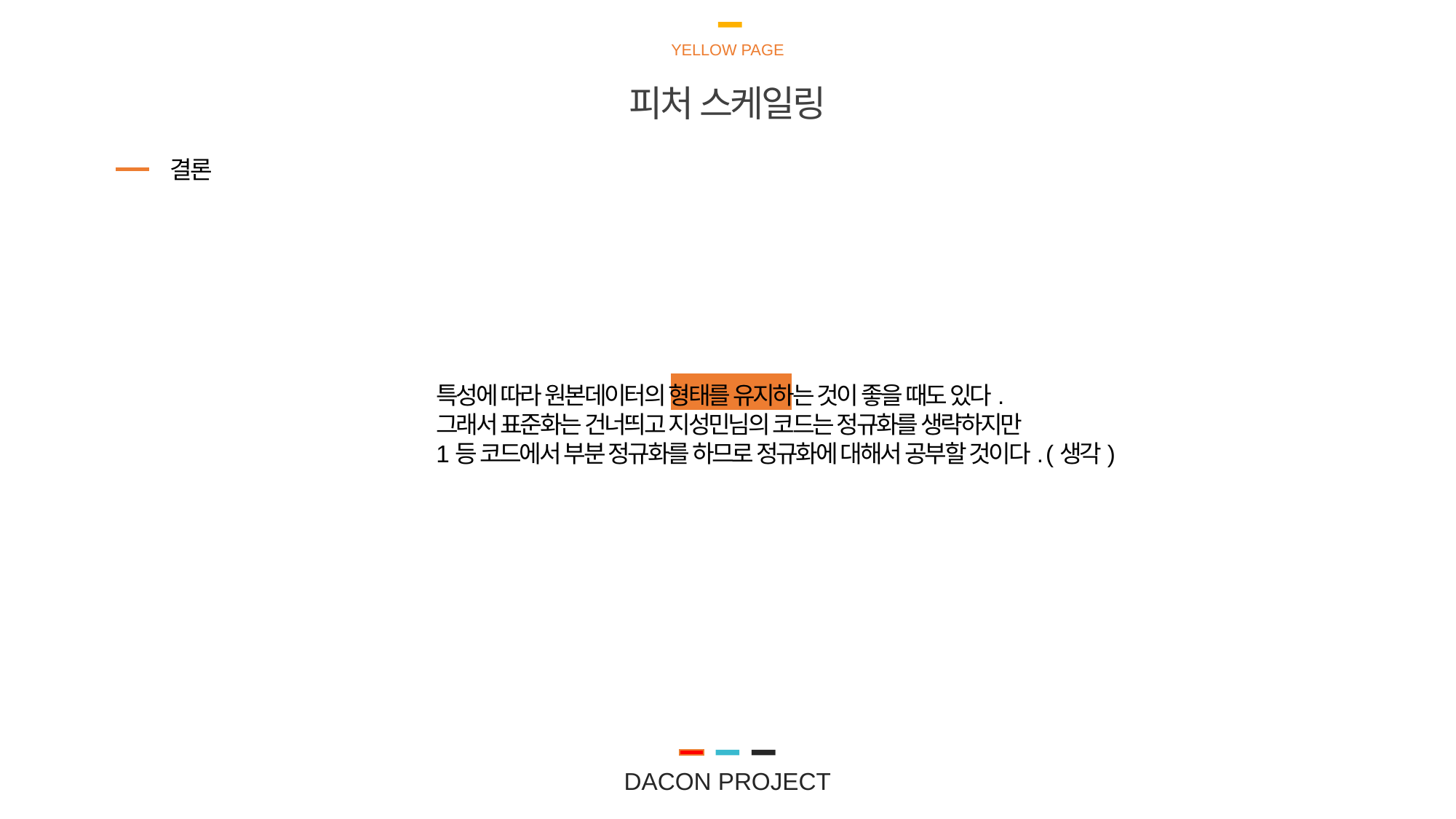

YELLOW PAGE
피처 스케일링
결론

특성에 따라 원본데이터의 형태를 유지하는 것이 좋을 때도 있다.
그래서 표준화는 건너띄고 지성민님의 코드는 정규화를 생략하지만
1등 코드에서 부분 정규화를 하므로 정규화에 대해서 공부할 것이다. (생각)

DACON PROJECT